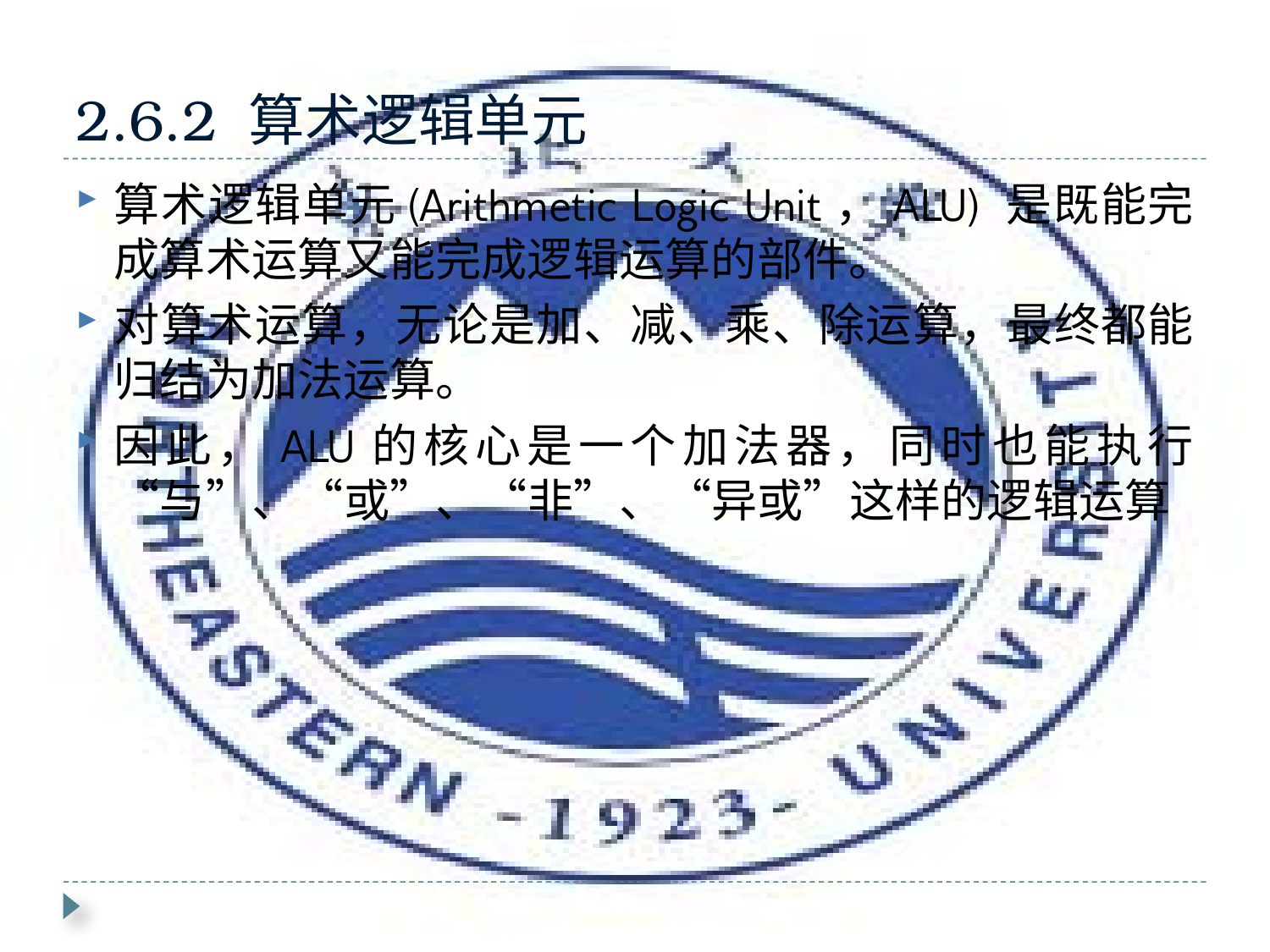

# 2.6.2 算术逻辑单元
算术逻辑单元(Arithmetic Logic Unit，ALU) 是既能完成算术运算又能完成逻辑运算的部件。
对算术运算，无论是加、减、乘、除运算，最终都能归结为加法运算。
因此，ALU的核心是一个加法器，同时也能执行“与”、“或”、“非”、“异或”这样的逻辑运算